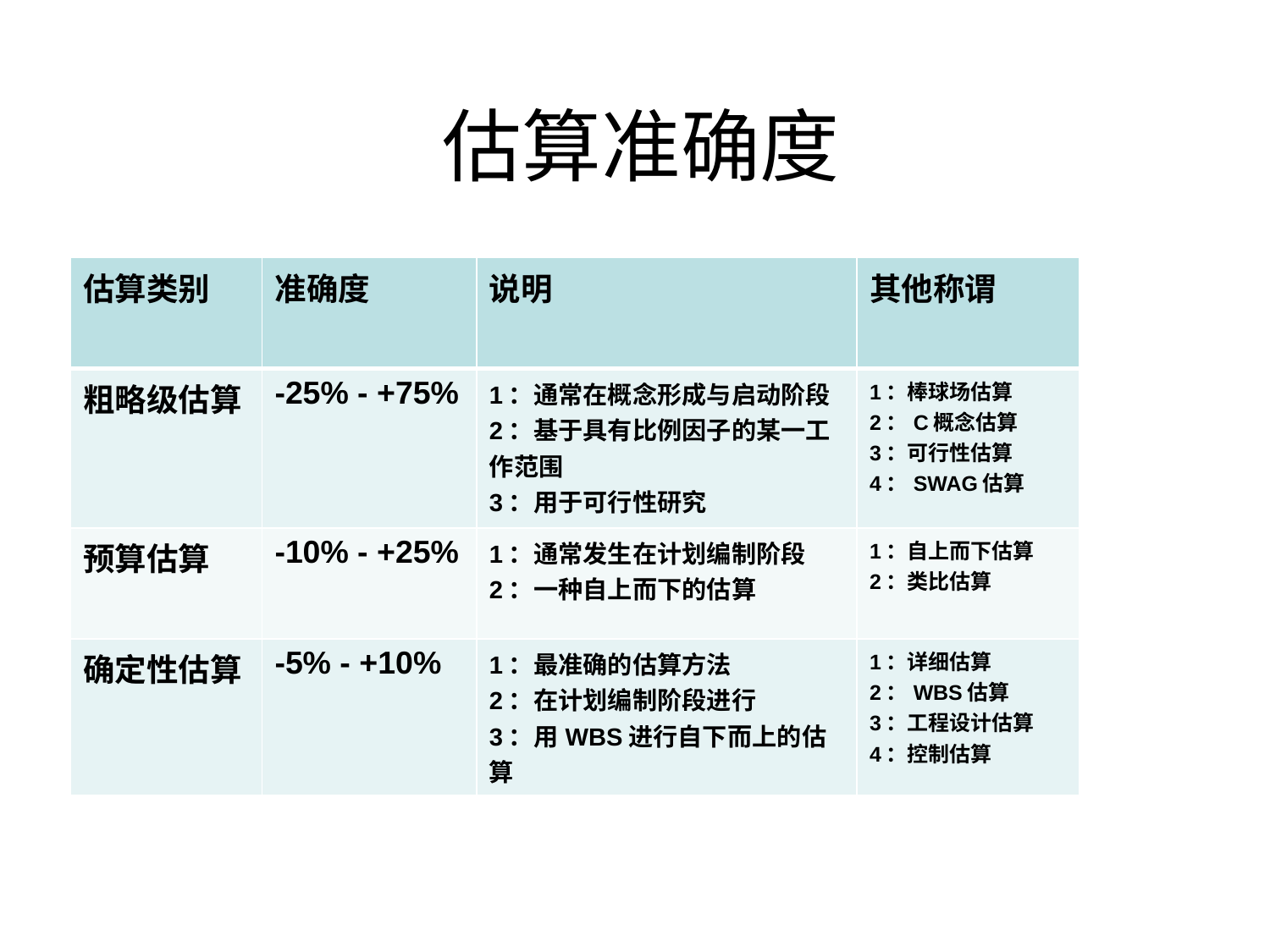

# 估算准确度

| 估算类别 | 准确度 | 说明 | 其他称谓 |
| --- | --- | --- | --- |
| 粗略级估算 | -25% - +75% | 1：通常在概念形成与启动阶段 2：基于具有比例因子的某一工作范围 3：用于可行性研究 | 1：棒球场估算 2：C概念估算 3：可行性估算 4：SWAG估算 |
| 预算估算 | -10% - +25% | 1：通常发生在计划编制阶段 2：一种自上而下的估算 | 1：自上而下估算 2：类比估算 |
| 确定性估算 | -5% - +10% | 1：最准确的估算方法 2：在计划编制阶段进行 3：用WBS进行自下而上的估算 | 1：详细估算 2：WBS估算 3：工程设计估算 4：控制估算 |